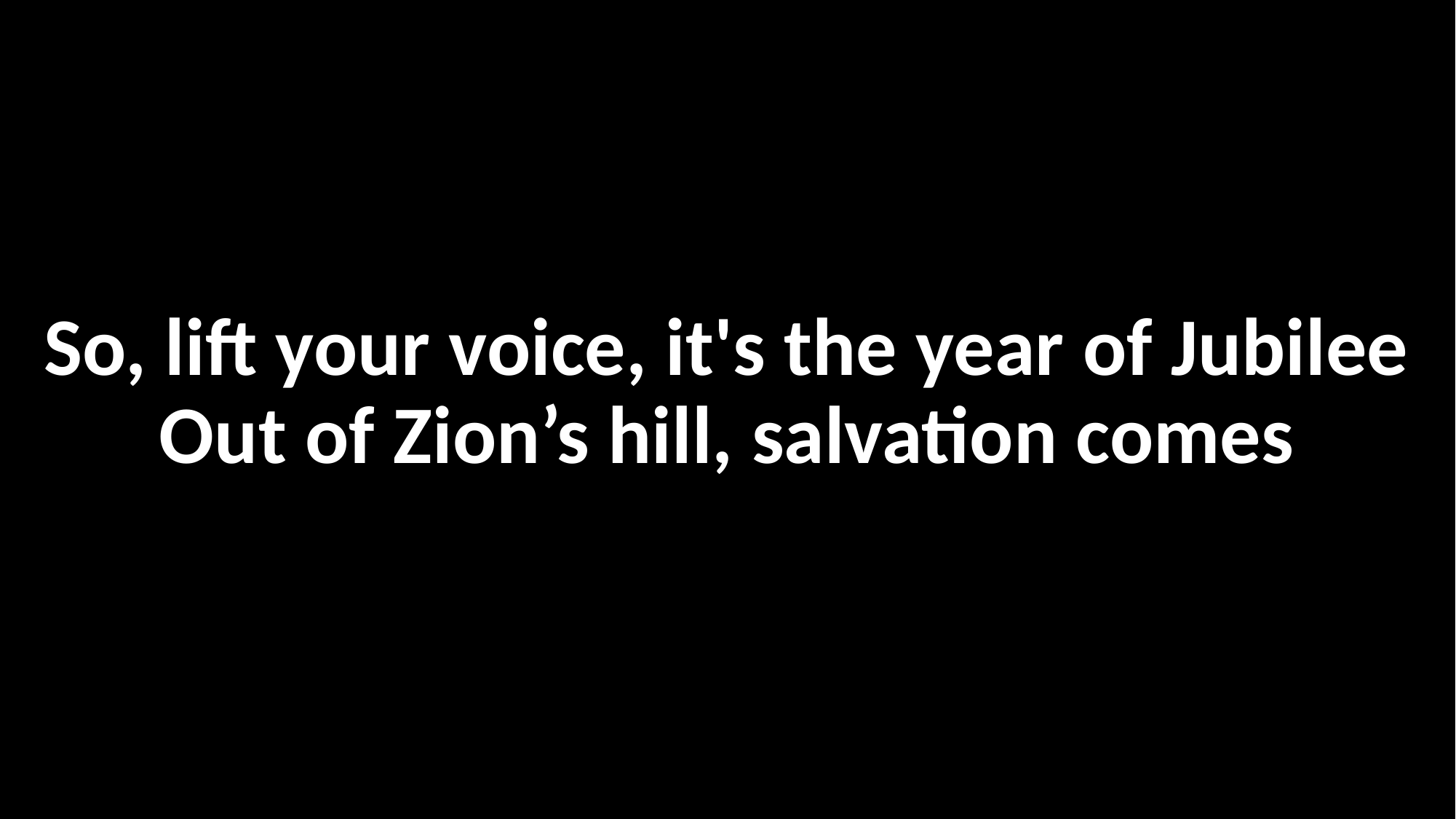

So, lift your voice, it's the year of Jubilee
Out of Zion’s hill, salvation comes
모두 외치세 이는 은혜의 해니
시온에서 구원이 임하네